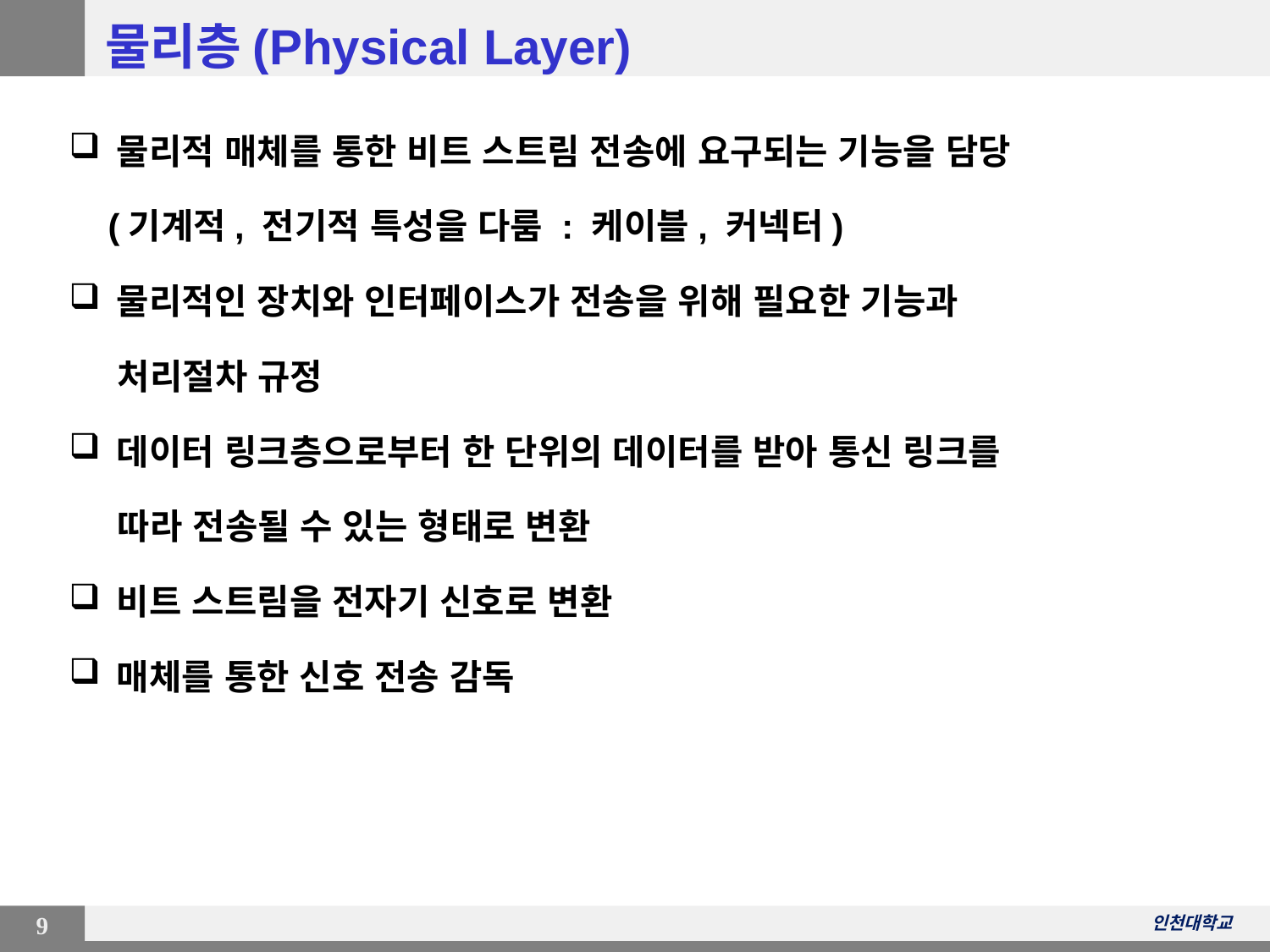

# 물리층(Physical Layer)
물리적 매체를 통한 비트 스트림 전송에 요구되는 기능을 담당
    (기계적, 전기적 특성을 다룸 : 케이블, 커넥터)
물리적인 장치와 인터페이스가 전송을 위해 필요한 기능과
    처리절차 규정
데이터 링크층으로부터 한 단위의 데이터를 받아 통신 링크를
    따라 전송될 수 있는 형태로 변환
비트 스트림을 전자기 신호로 변환
매체를 통한 신호 전송 감독